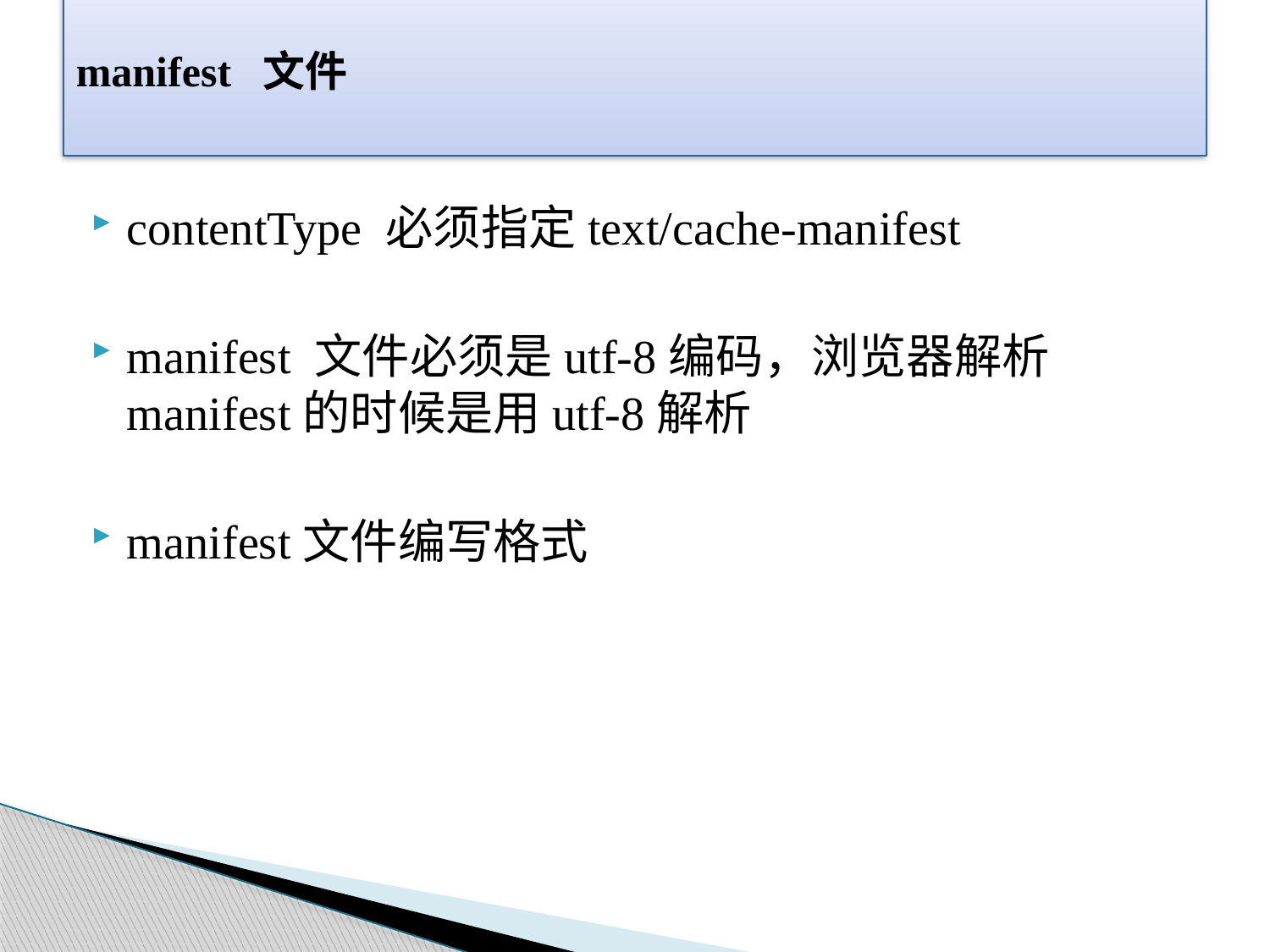

# manifest  文件

contentType 必须指定text/cache-manifest

manifest 文件必须是utf-8编码，浏览器解析manifest的时候是用utf-8解析

manifest文件编写格式